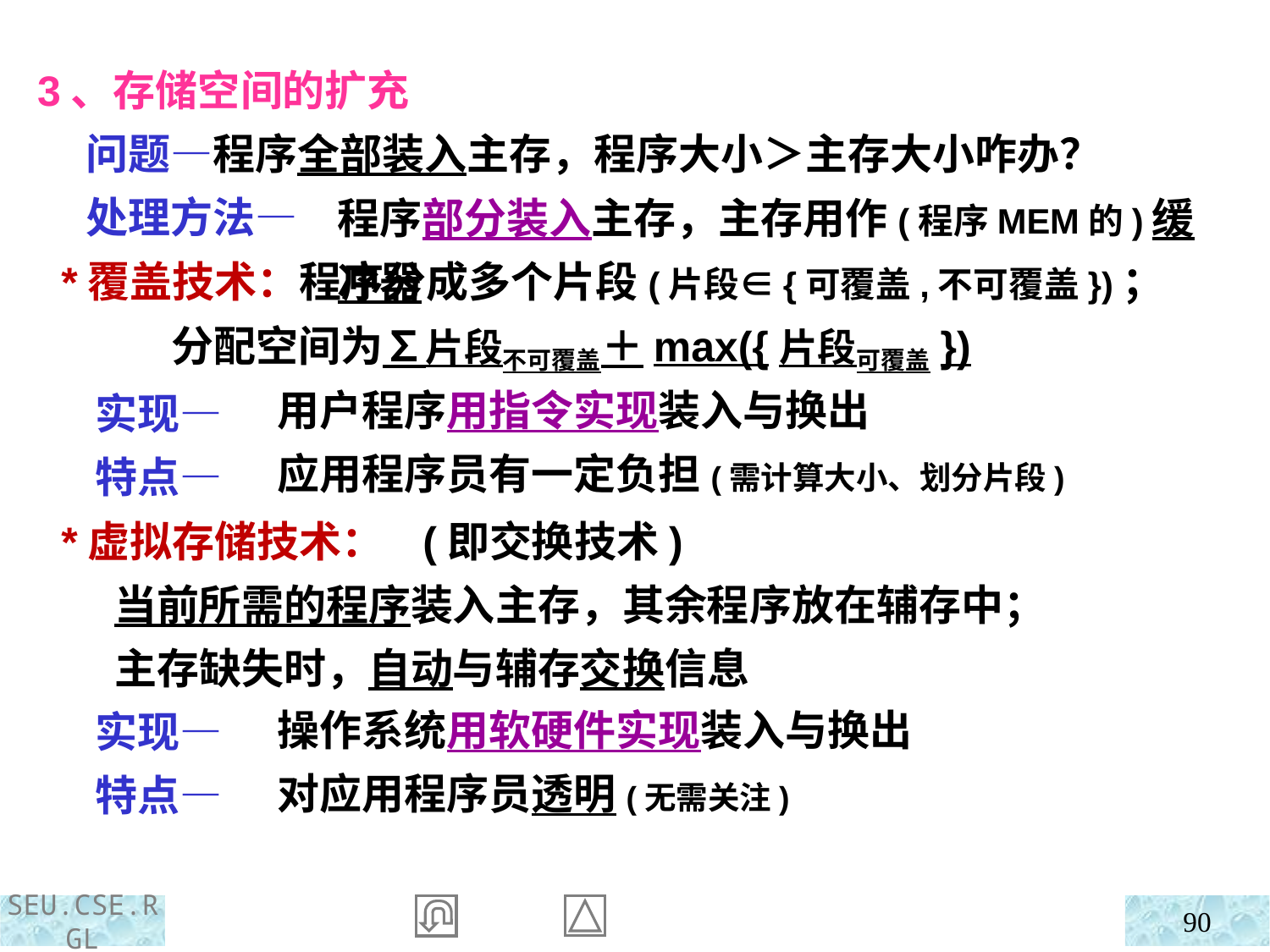

3、存储空间的扩充
    问题—程序全部装入主存，程序大小＞主存大小咋办？
    处理方法—
程序部分装入主存，主存用作(程序MEM的)缓冲器
  *覆盖技术：程序分成多个片段(片段∈{可覆盖,不可覆盖})；
             分配空间为∑片段不可覆盖＋max({片段可覆盖})
     实现—
     特点—
用户程序用指令实现装入与换出
应用程序员有一定负担(需计算大小、划分片段)
  *虚拟存储技术：   (即交换技术)
       当前所需的程序装入主存，其余程序放在辅存中；
       主存缺失时，自动与辅存交换信息
     实现—
     特点—
操作系统用软硬件实现装入与换出
对应用程序员透明(无需关注)

90